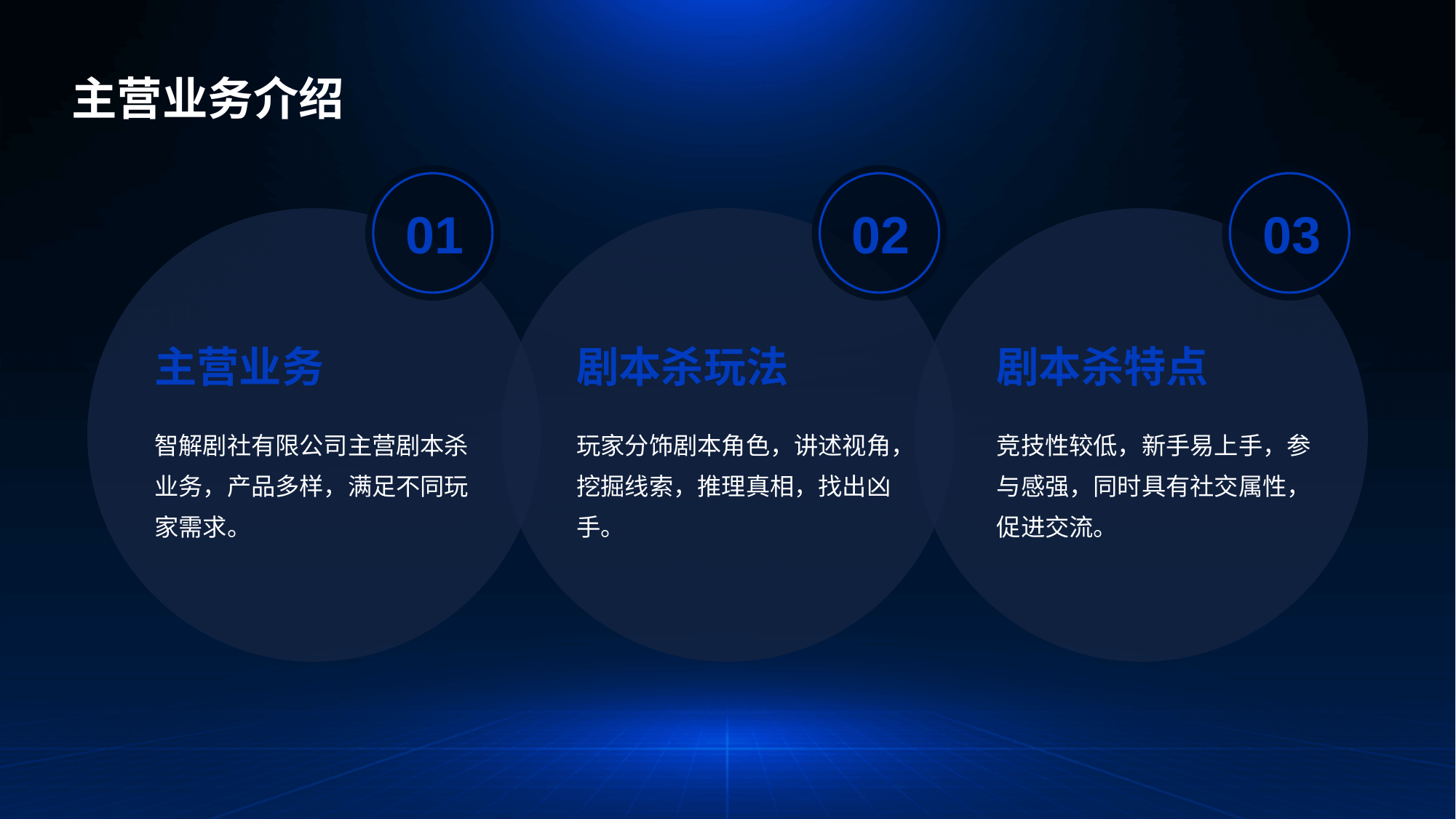

主营业务介绍

01
02
03

主营业务
剧本杀玩法
剧本杀特点
智解剧社有限公司主营剧本杀业务，产品多样，满足不同玩家需求。
玩家分饰剧本角色，讲述视角，挖掘线索，推理真相，找出凶手。
竞技性较低，新手易上手，参与感强，同时具有社交属性，促进交流。